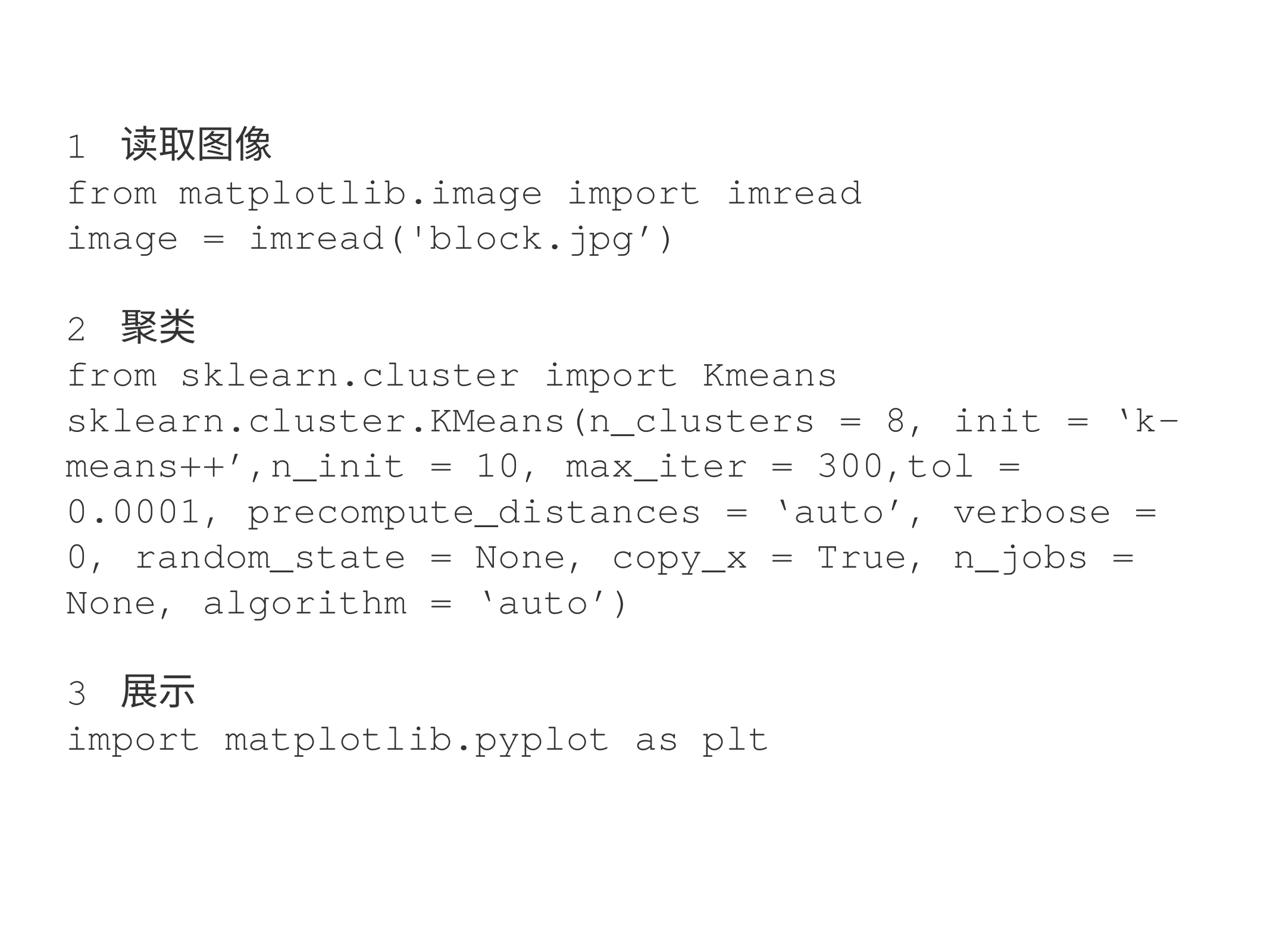

1 读取图像
from matplotlib.image import imread
image = imread('block.jpg’)

2 聚类
from sklearn.cluster import Kmeans
sklearn.cluster.KMeans(n_clusters = 8, init = ‘k-means++’,n_init = 10, max_iter = 300,tol = 0.0001, precompute_distances = ‘auto’, verbose = 0, random_state = None, copy_x = True, n_jobs = None, algorithm = ‘auto’)

3 展示
import matplotlib.pyplot as plt